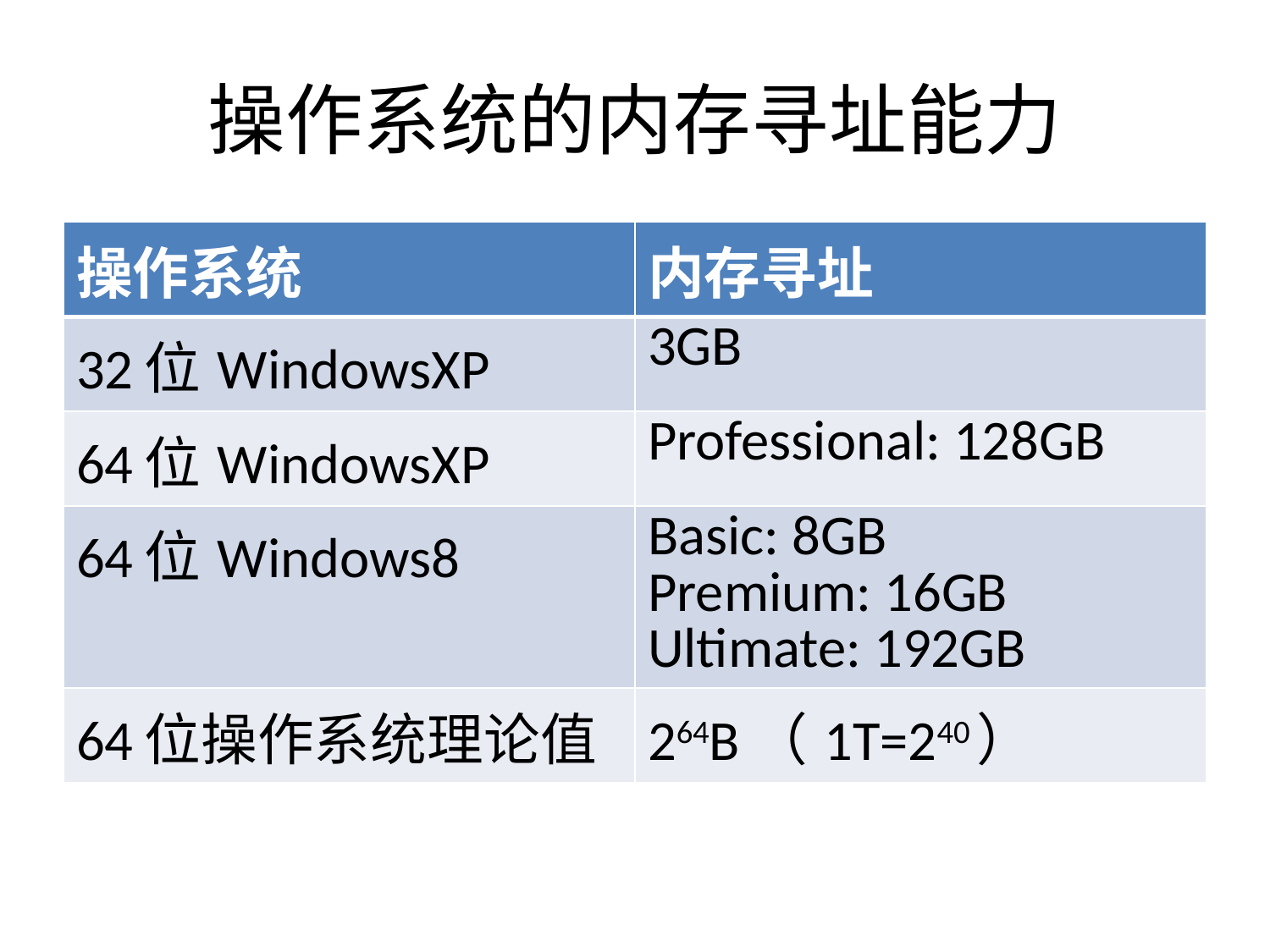

# 操作系统的内存寻址能力
| 操作系统 | 内存寻址 |
| --- | --- |
| 32位WindowsXP | 3GB |
| 64位WindowsXP | Professional: 128GB |
| 64位Windows8 | Basic: 8GB Premium: 16GB Ultimate: 192GB |
| 64位操作系统理论值 | 264B（1T=240） |